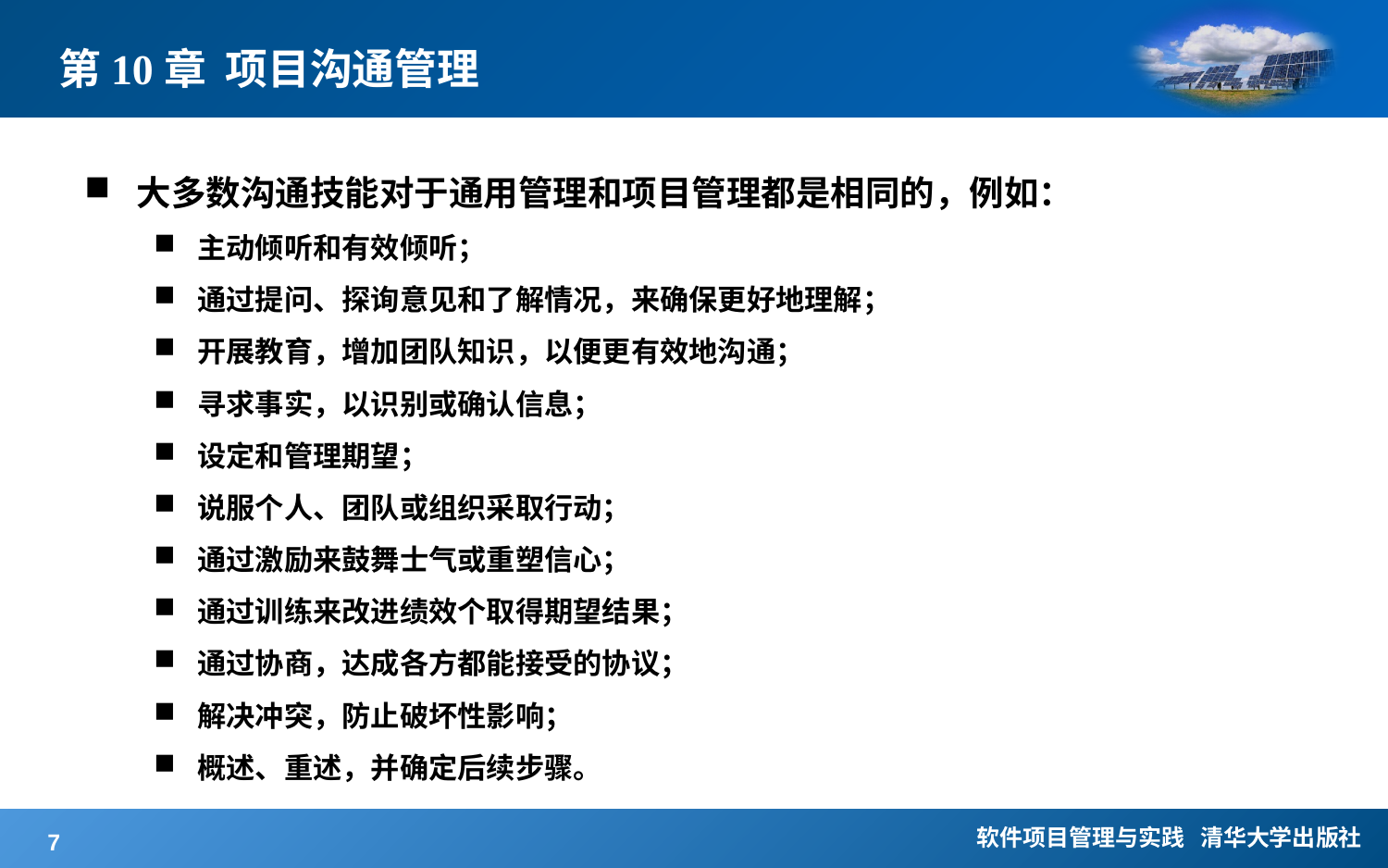

# 第10章  项目沟通管理
大多数沟通技能对于通用管理和项目管理都是相同的，例如：
主动倾听和有效倾听；
通过提问、探询意见和了解情况，来确保更好地理解；
开展教育，增加团队知识，以便更有效地沟通；
寻求事实，以识别或确认信息；
设定和管理期望；
说服个人、团队或组织采取行动；
通过激励来鼓舞士气或重塑信心；
通过训练来改进绩效个取得期望结果；
通过协商，达成各方都能接受的协议；
解决冲突，防止破坏性影响；
概述、重述，并确定后续步骤。